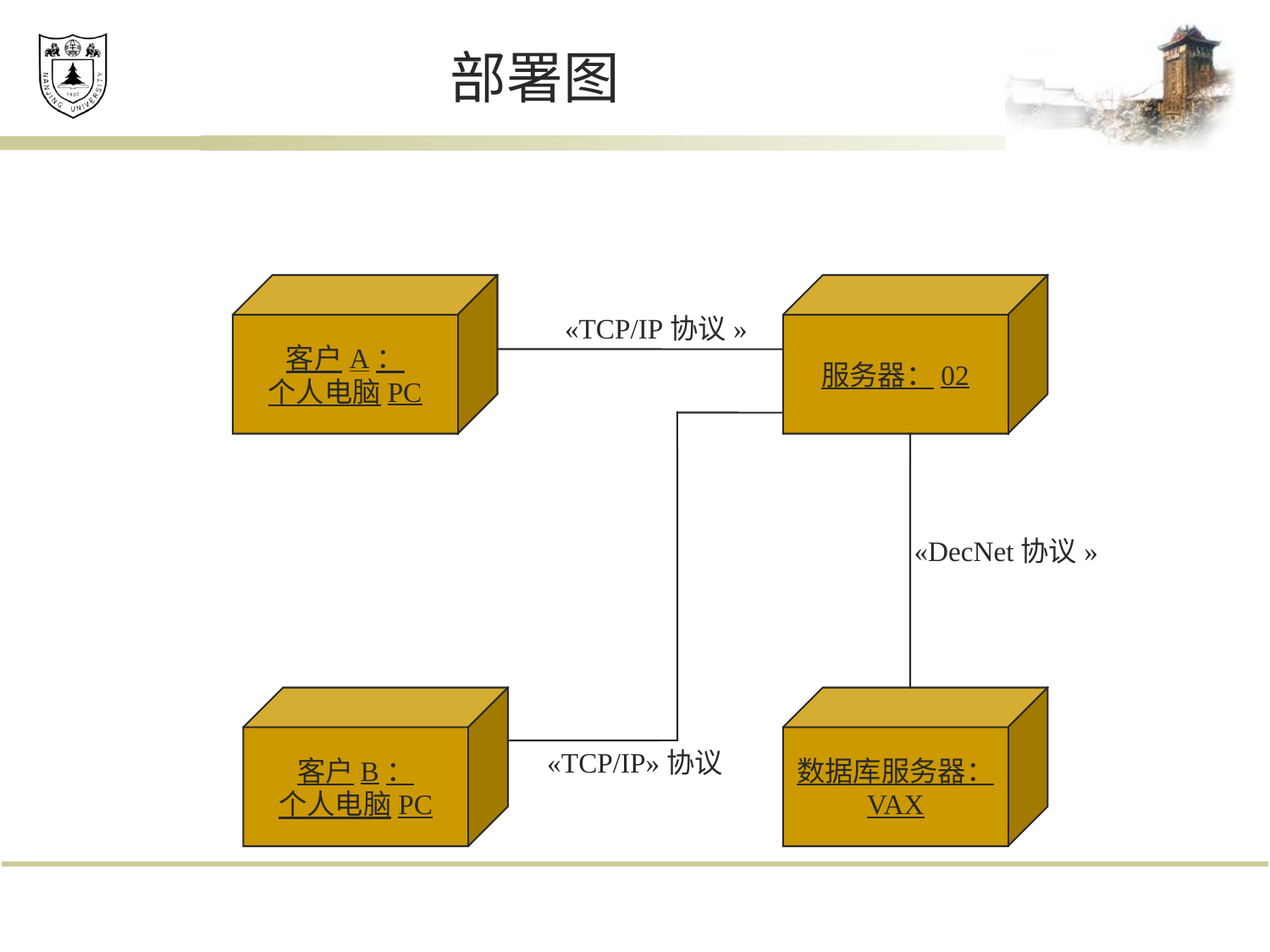

# 部署图
客户A：
个人电脑PC
服务器：02
«TCP/IP协议»

«DecNet协议»
客户B：
个人电脑PC
数据库服务器：
VAX
«TCP/IP»协议